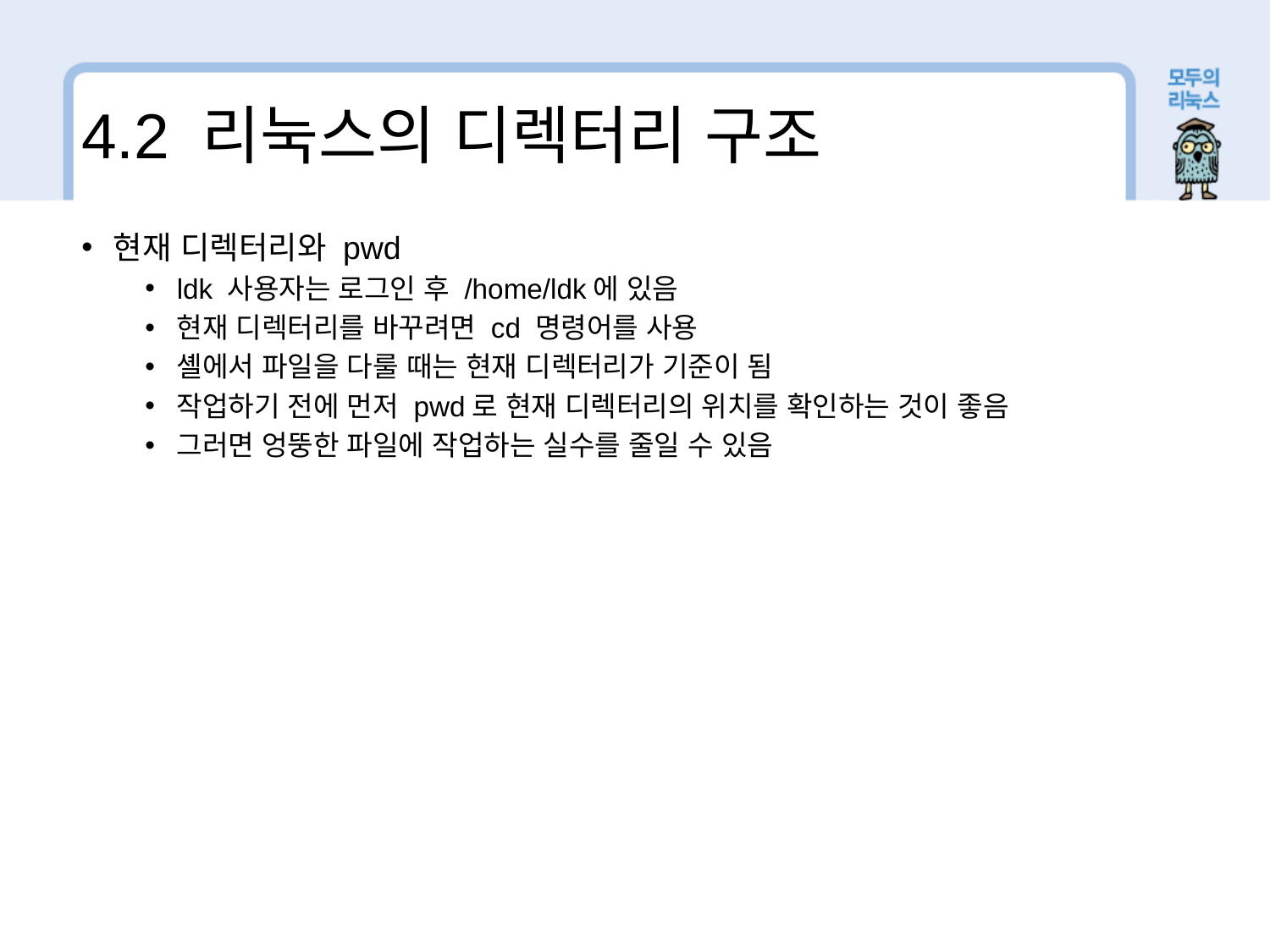

4.2 리눅스의 디렉터리 구조
현재 디렉터리와 pwd
ldk 사용자는 로그인 후 /home/ldk에 있음
현재 디렉터리를 바꾸려면 cd 명령어를 사용
셸에서 파일을 다룰 때는 현재 디렉터리가 기준이 됨
작업하기 전에 먼저 pwd로 현재 디렉터리의 위치를 확인하는 것이 좋음
그러면 엉뚱한 파일에 작업하는 실수를 줄일 수 있음